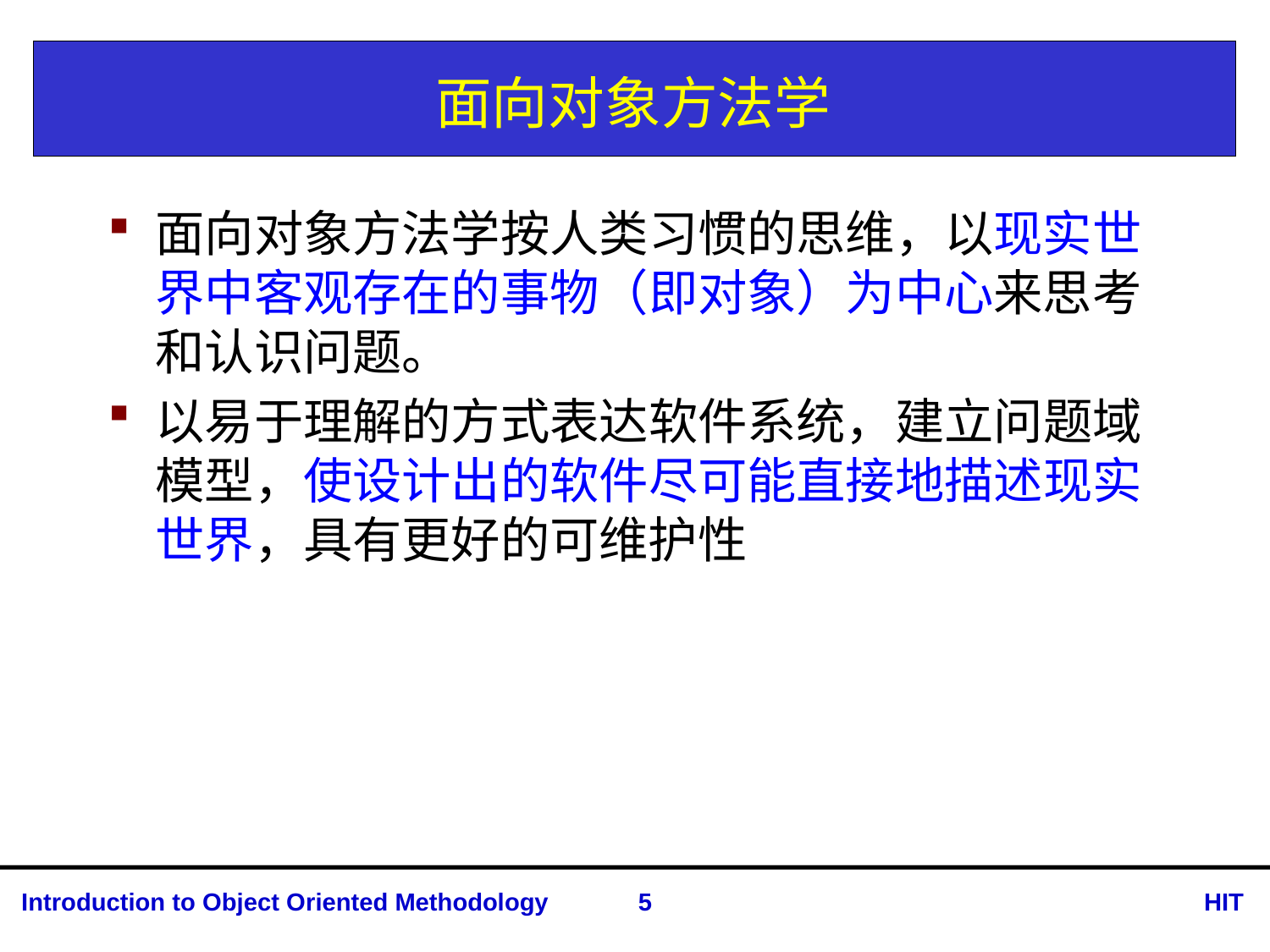

# 面向对象方法学
面向对象方法学按人类习惯的思维，以现实世界中客观存在的事物（即对象）为中心来思考和认识问题。
以易于理解的方式表达软件系统，建立问题域模型，使设计出的软件尽可能直接地描述现实世界，具有更好的可维护性